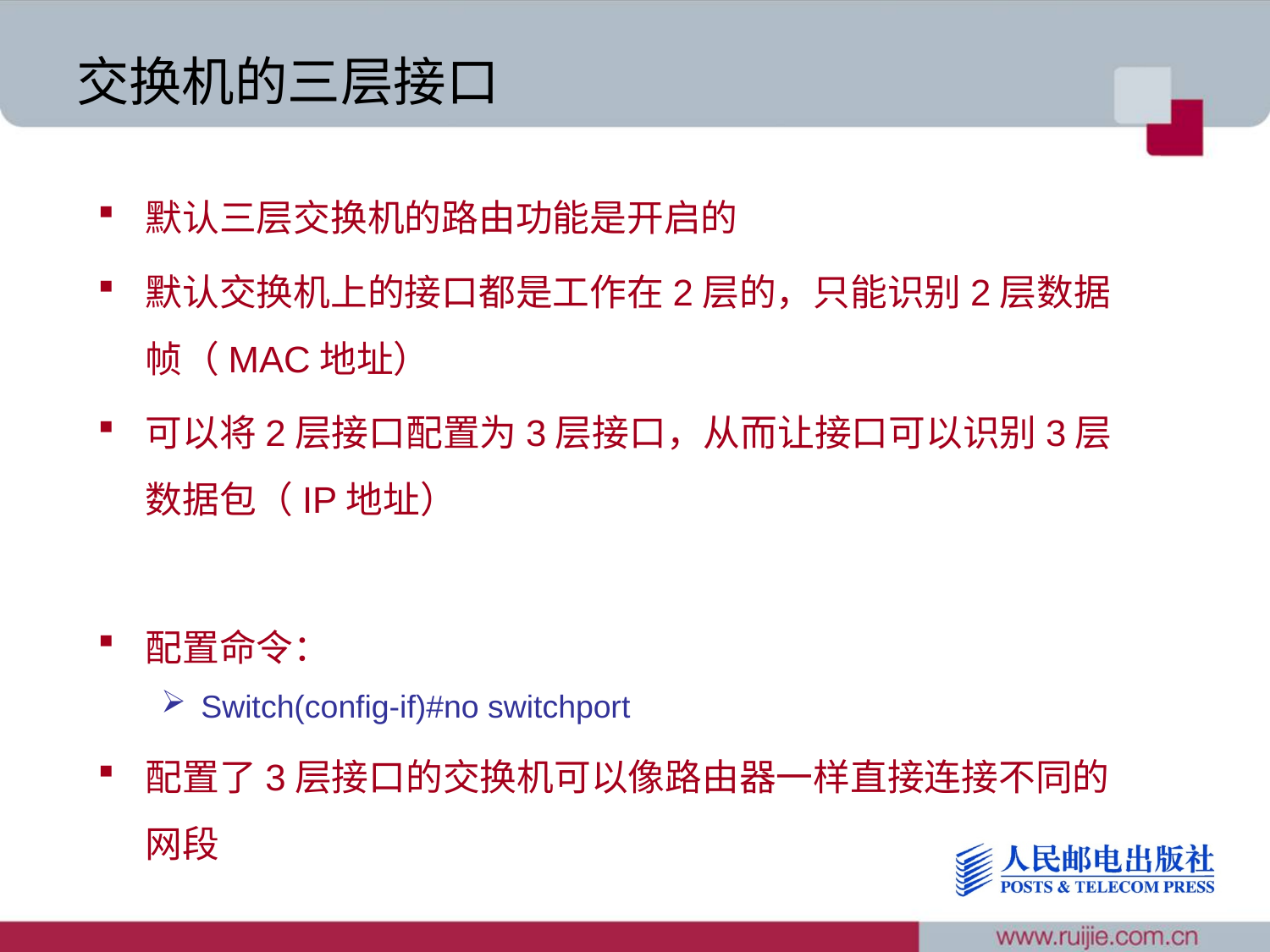

# 交换机的三层接口
默认三层交换机的路由功能是开启的
默认交换机上的接口都是工作在2层的，只能识别2层数据帧（MAC地址）
可以将2层接口配置为3层接口，从而让接口可以识别3层数据包（IP地址）

配置命令：
Switch(config-if)#no switchport
配置了3层接口的交换机可以像路由器一样直接连接不同的网段